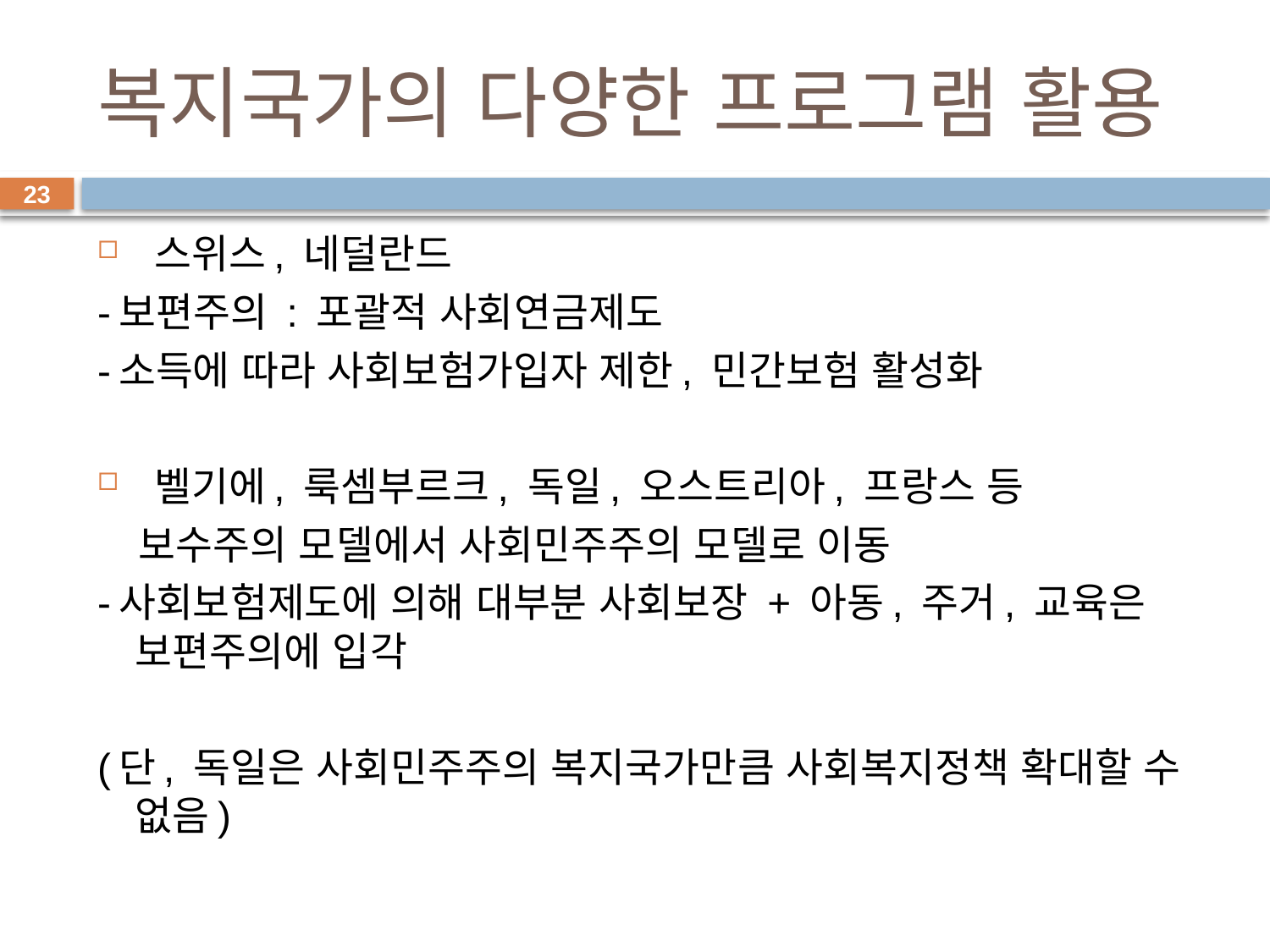

# 복지국가의 다양한 프로그램 활용
23
 스위스, 네덜란드
-보편주의 : 포괄적 사회연금제도
-소득에 따라 사회보험가입자 제한, 민간보험 활성화

 벨기에, 룩셈부르크, 독일, 오스트리아, 프랑스 등
   보수주의 모델에서 사회민주주의 모델로 이동
-사회보험제도에 의해 대부분 사회보장 + 아동, 주거, 교육은 보편주의에 입각

(단, 독일은 사회민주주의 복지국가만큼 사회복지정책 확대할 수 없음)